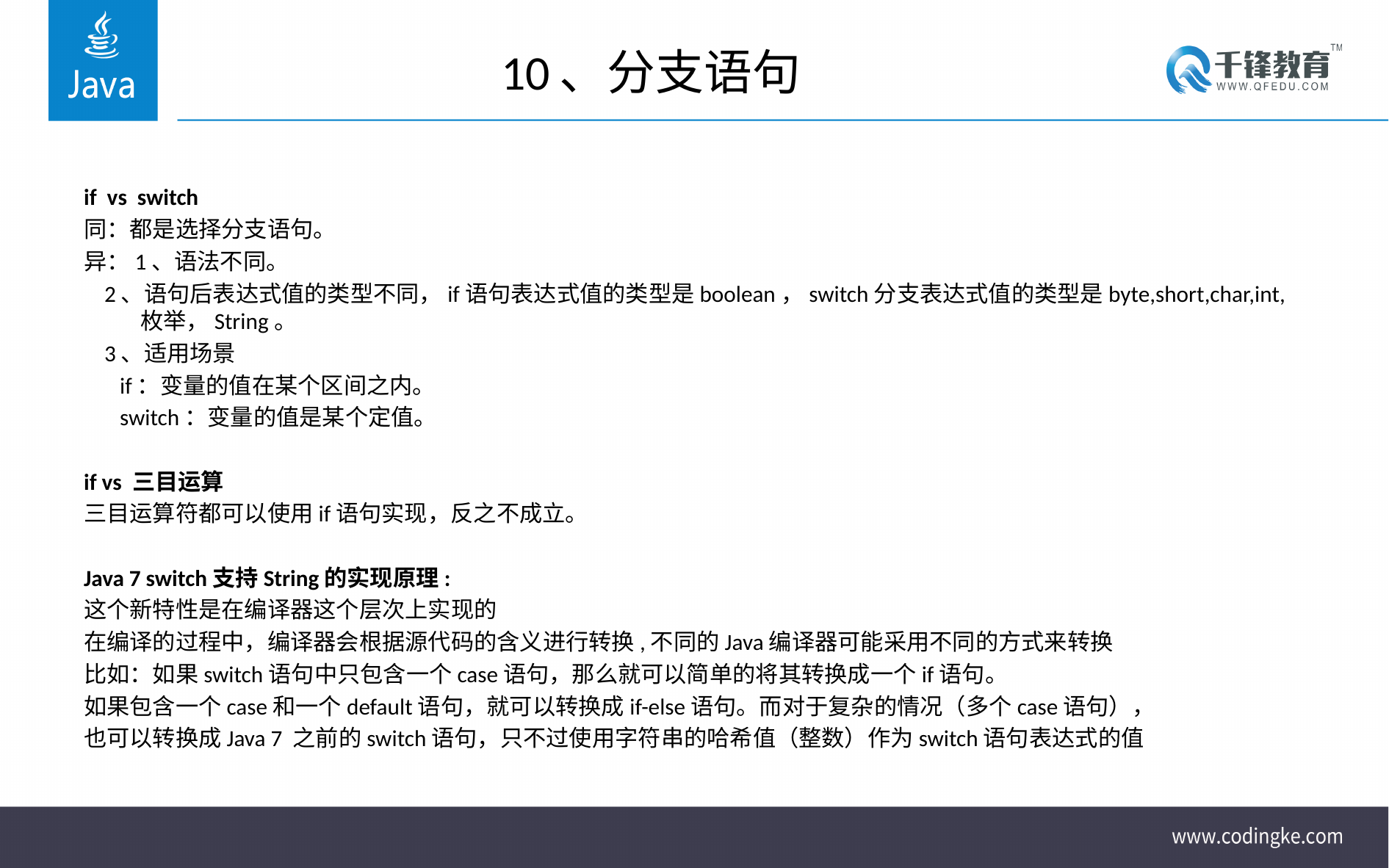

# 10、分支语句
if  vs  switch
同：都是选择分支语句。
异：1、语法不同。
    2、语句后表达式值的类型不同，if语句表达式值的类型是boolean，switch分支表达式值的类型是byte,short,char,int,枚举，String。
    3、适用场景
       if：变量的值在某个区间之内。
       switch：变量的值是某个定值。

if vs 三目运算
三目运算符都可以使用if语句实现，反之不成立。

Java 7 switch支持String的实现原理:
这个新特性是在编译器这个层次上实现的
在编译的过程中，编译器会根据源代码的含义进行转换,不同的Java编译器可能采用不同的方式来转换
比如：如果switch语句中只包含一个case语句，那么就可以简单的将其转换成一个if语句。
如果包含一个case和一个default语句，就可以转换成if-else语句。而对于复杂的情况（多个case语句），
也可以转换成Java 7 之前的switch语句，只不过使用字符串的哈希值（整数）作为switch语句表达式的值